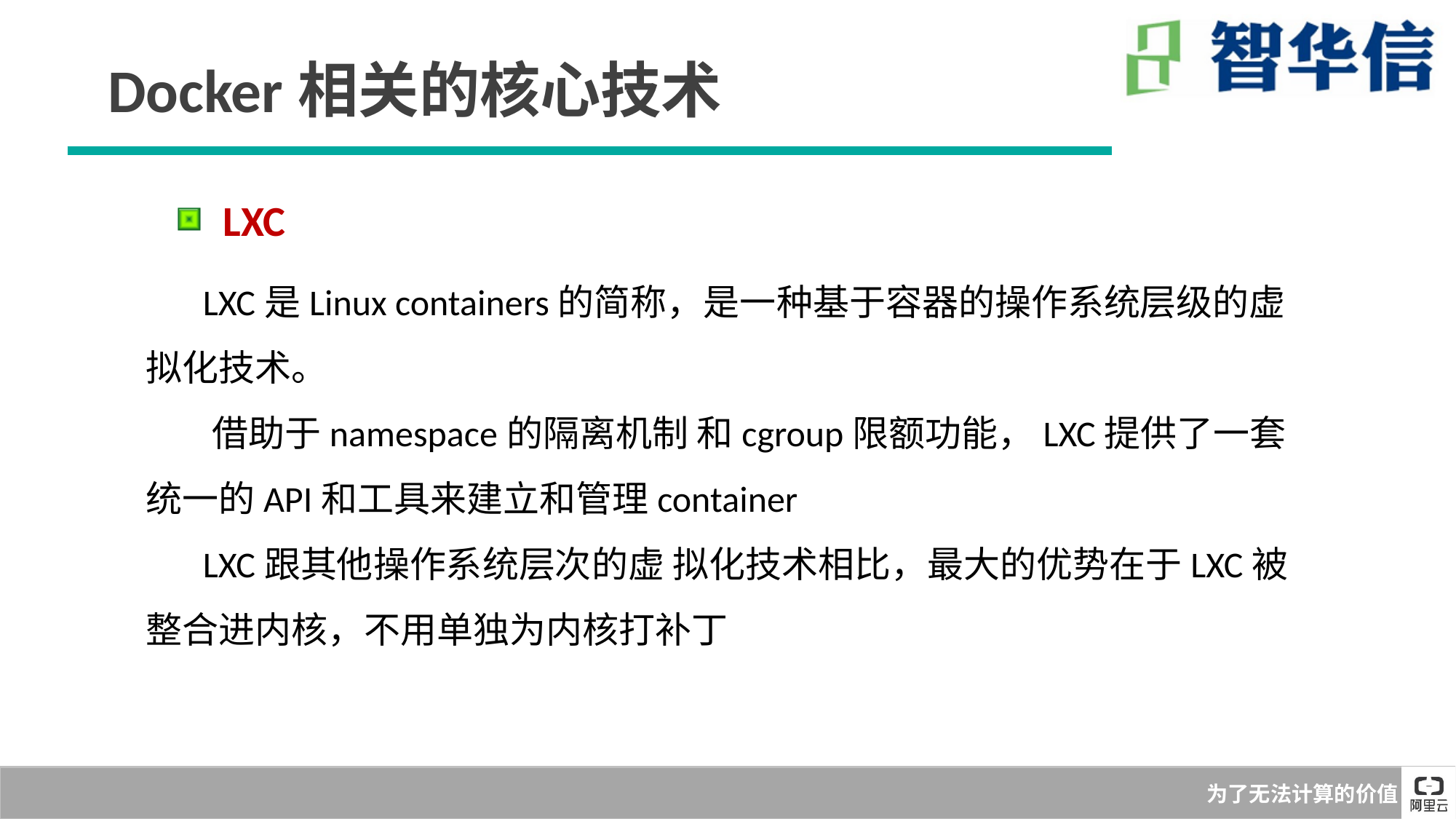

Docker相关的核心技术
  LXC
       LXC是Linux containers的简称，是一种基于容器的操作系统层级的虚拟化技术。
       借助于namespace的隔离机制 和cgroup限额功能，LXC提供了一套统一的API和工具来建立和管理container
       LXC跟其他操作系统层次的虚 拟化技术相比，最大的优势在于LXC被整合进内核，不用单独为内核打补丁